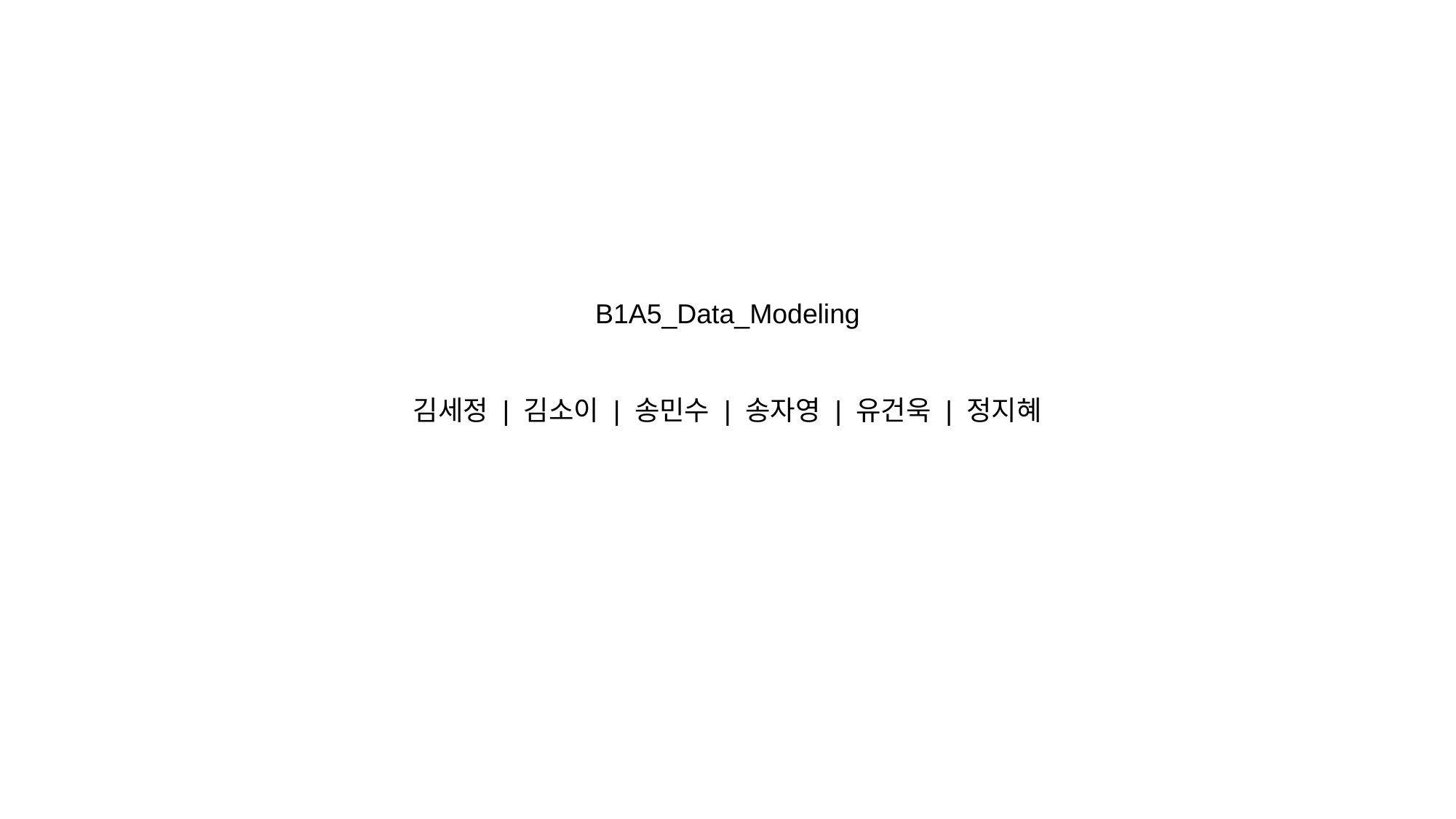

B1A5_Data_Modeling
김세정 | 김소이 | 송민수 | 송자영 | 유건욱 | 정지혜